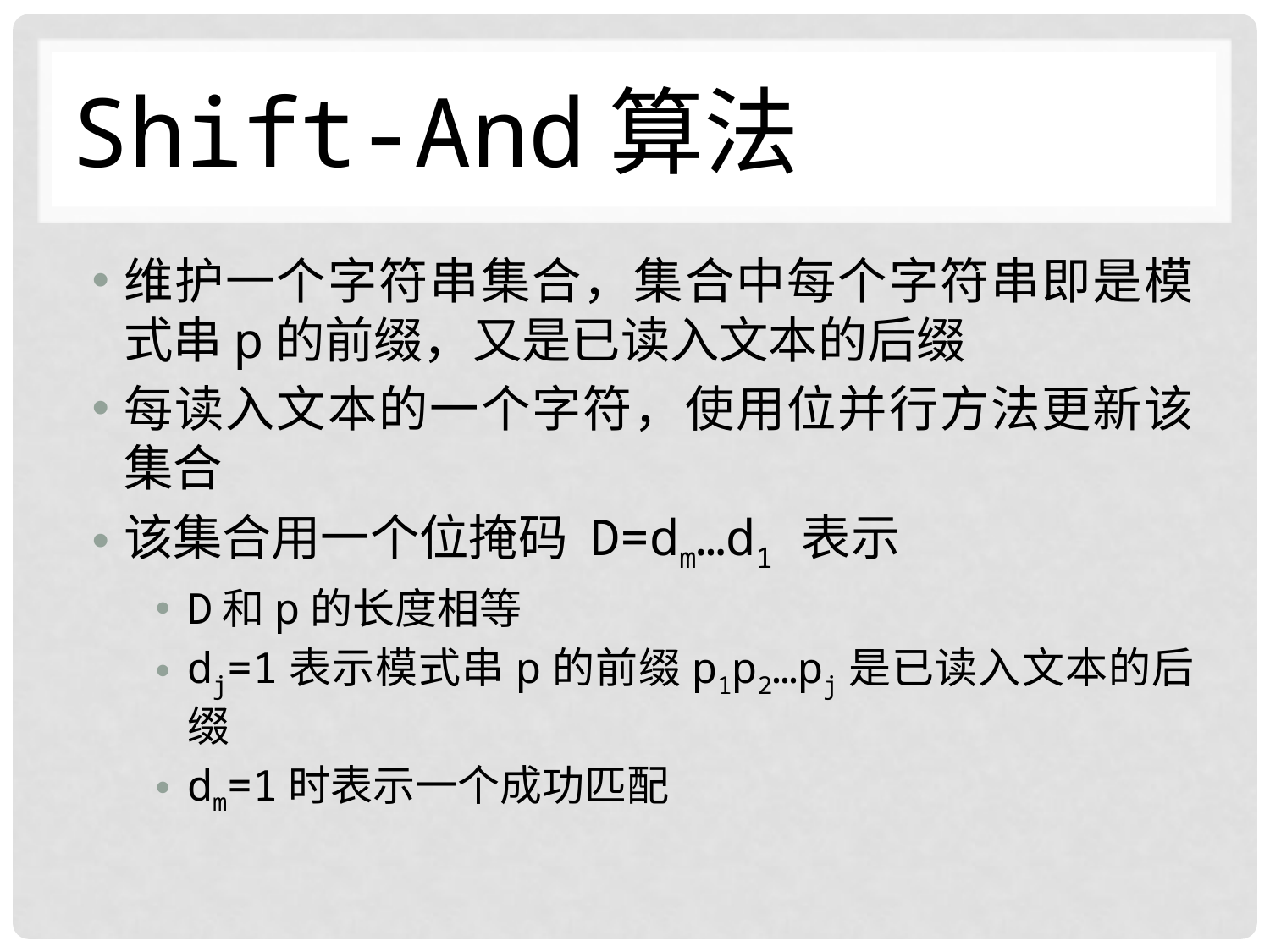

# Shift-And算法
维护一个字符串集合，集合中每个字符串即是模式串p的前缀，又是已读入文本的后缀
每读入文本的一个字符，使用位并行方法更新该集合
该集合用一个位掩码 D=dm…d1 表示
D和p的长度相等
dj=1表示模式串p的前缀p1p2…pj是已读入文本的后缀
dm=1时表示一个成功匹配